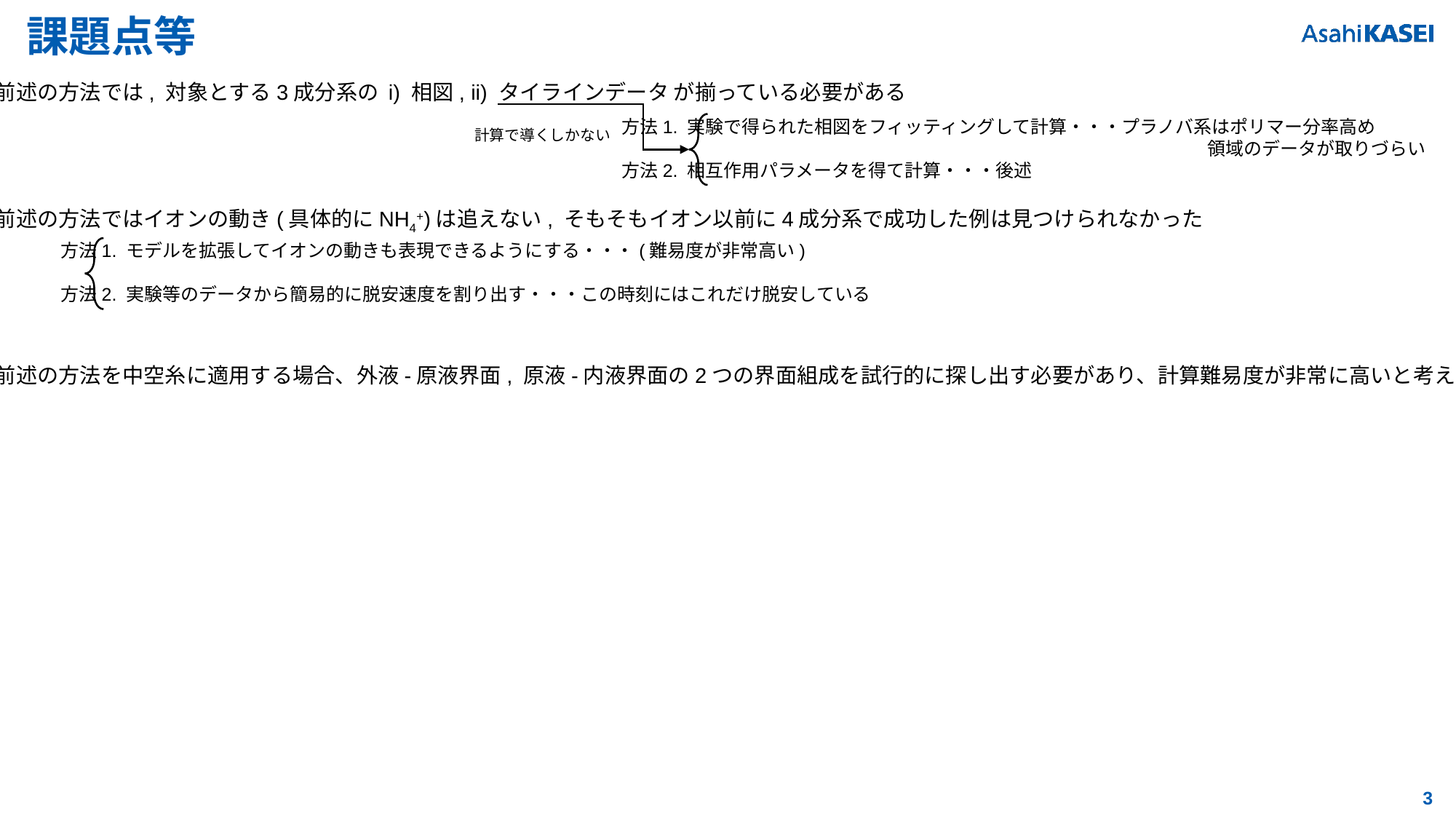

# 課題点等
前述の方法では, 対象とする3成分系の i) 相図, ii) タイラインデータ が揃っている必要がある

前述の方法ではイオンの動き(具体的にNH4+)は追えない, そもそもイオン以前に4成分系で成功した例は見つけられなかった

前述の方法を中空糸に適用する場合、外液-原液界面, 原液-内液界面の2つの界面組成を試行的に探し出す必要があり、計算難易度が非常に高いと考えられる
方法1. 実験で得られた相図をフィッティングして計算・・・プラノバ系はポリマー分率高め
　　　　　　　　　　　　　　　　　　　　　　　　　　　　　　　　 領域のデータが取りづらい
方法2. 相互作用パラメータを得て計算・・・後述

計算で導くしかない
方法1. モデルを拡張してイオンの動きも表現できるようにする・・・(難易度が非常高い)

方法2. 実験等のデータから簡易的に脱安速度を割り出す・・・この時刻にはこれだけ脱安している

3